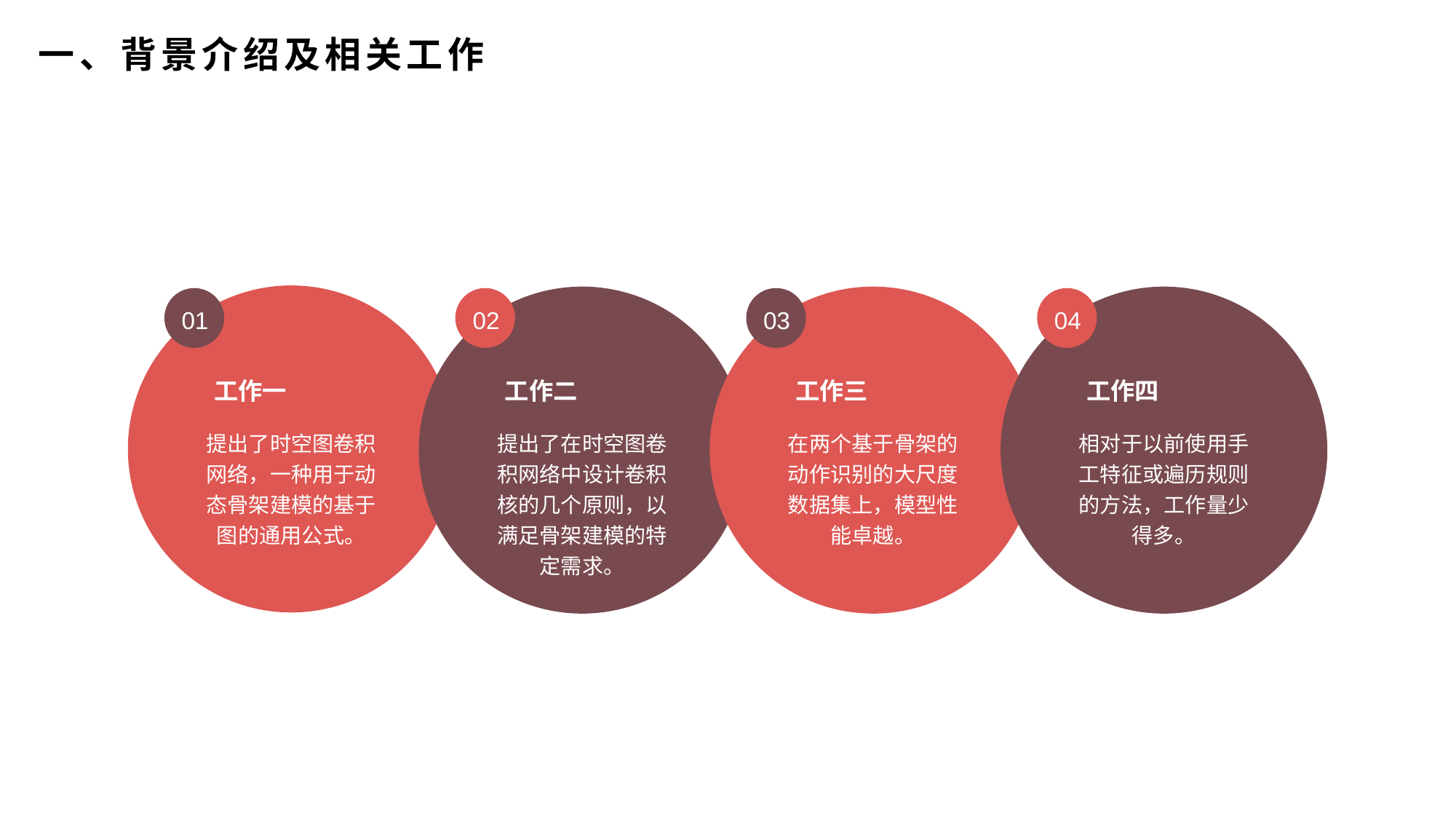

一、背景介绍及相关工作

02
01
03
04
工作一
工作二
工作三
工作四
提出了时空图卷积网络，一种用于动态骨架建模的基于图的通用公式。
提出了在时空图卷积网络中设计卷积核的几个原则，以满足骨架建模的特定需求。
在两个基于骨架的动作识别的大尺度数据集上，模型性能卓越。
相对于以前使用手工特征或遍历规则的方法，工作量少得多。